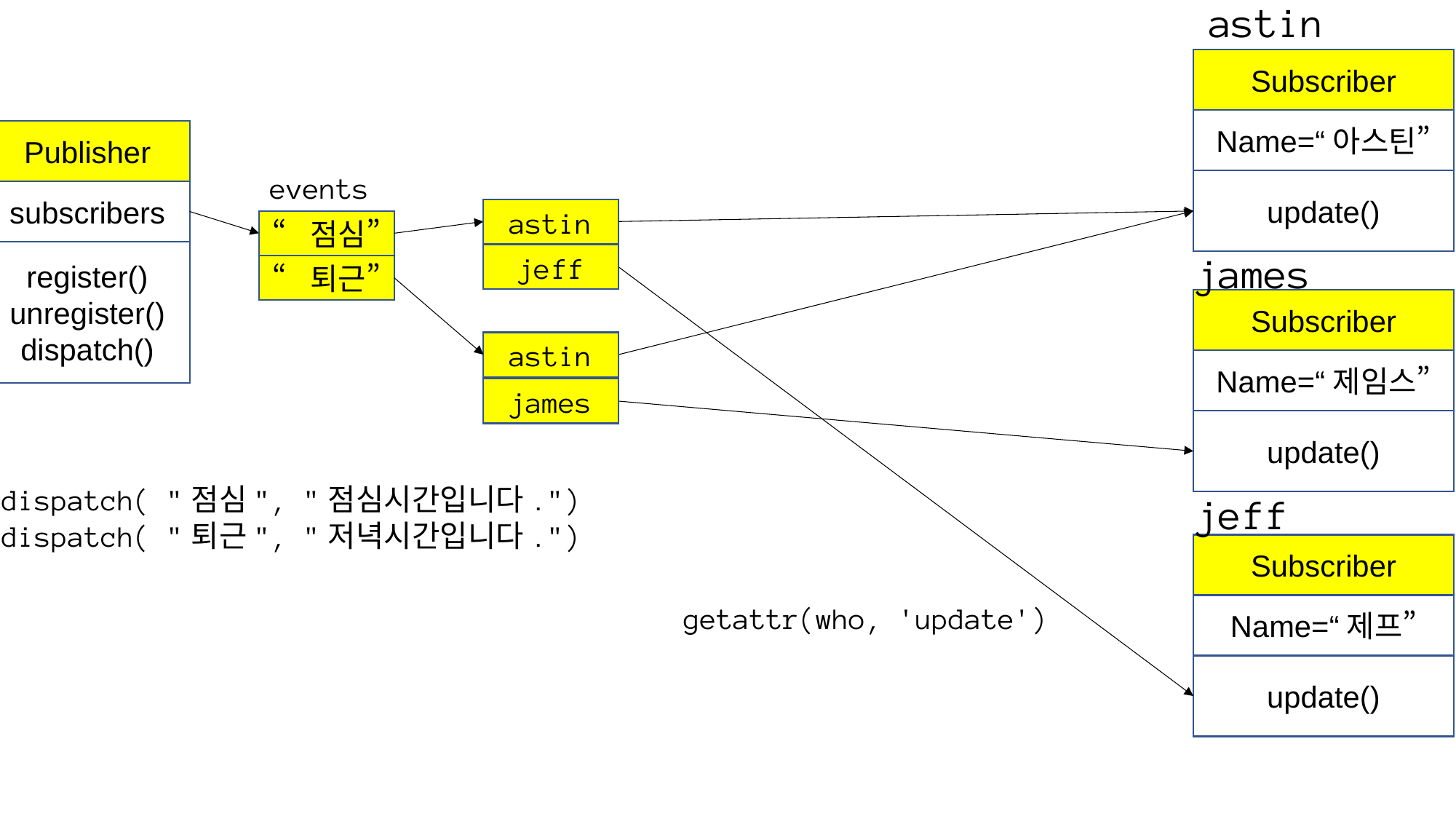

astin
Subscriber
Name=“아스틴”
Publisher
events
update()
subscribers
astin
“점심”
james
register()
unregister()
dispatch()
jeff
“퇴근”
Subscriber
astin
Name=“제임스”
james
update()
pub.dispatch( "점심", "점심시간입니다.")
pub.dispatch( "퇴근", "저녁시간입니다.")
jeff
Subscriber
getattr(who, 'update')
Name=“제프”
update()